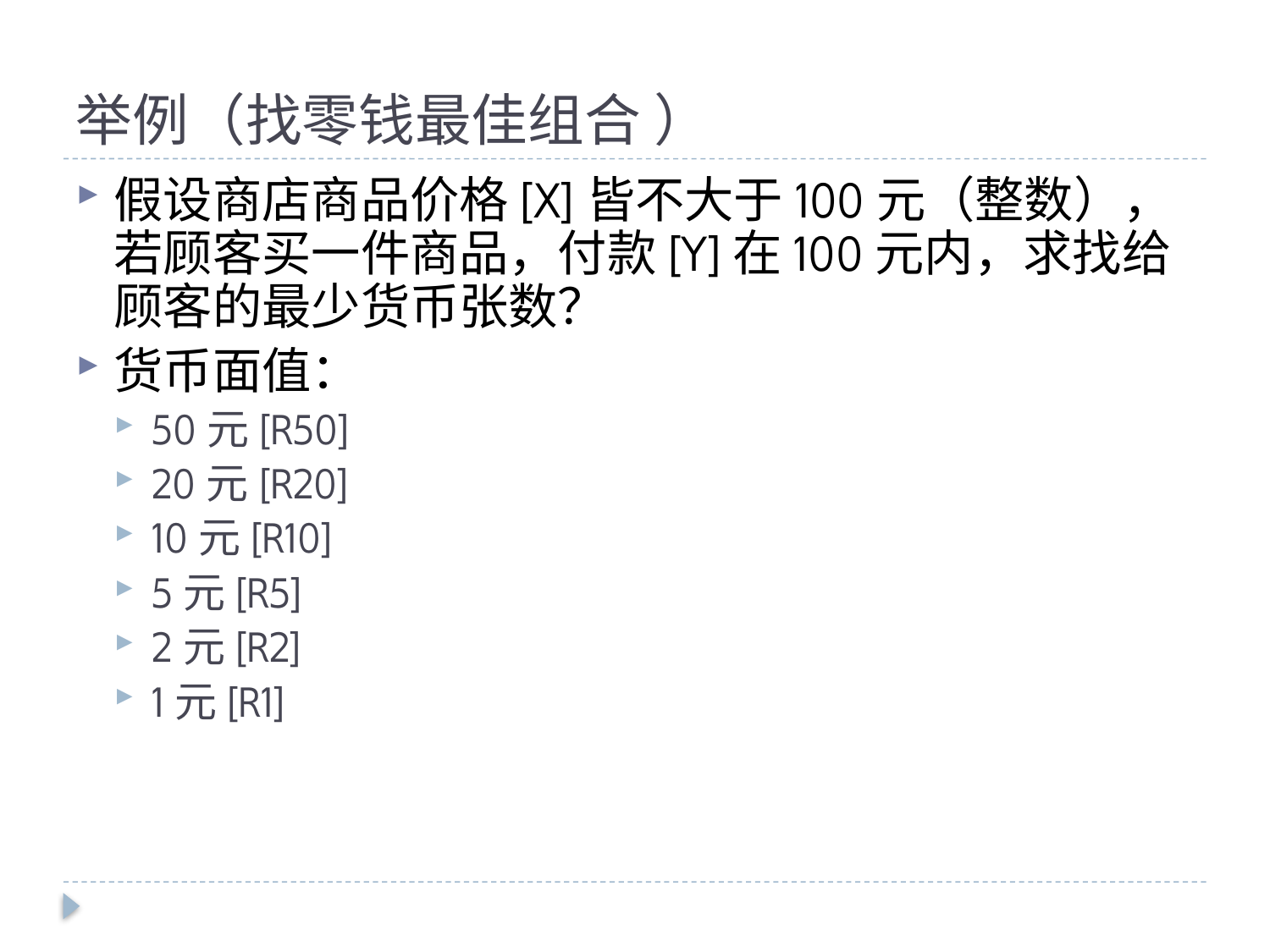

# 举例（找零钱最佳组合 ）
假设商店商品价格[X]皆不大于100元（整数），若顾客买一件商品，付款[Y]在100元内，求找给顾客的最少货币张数？
货币面值：
50元[R50]
20元[R20]
10元[R10]
5元[R5]
2元[R2]
1元[R1]